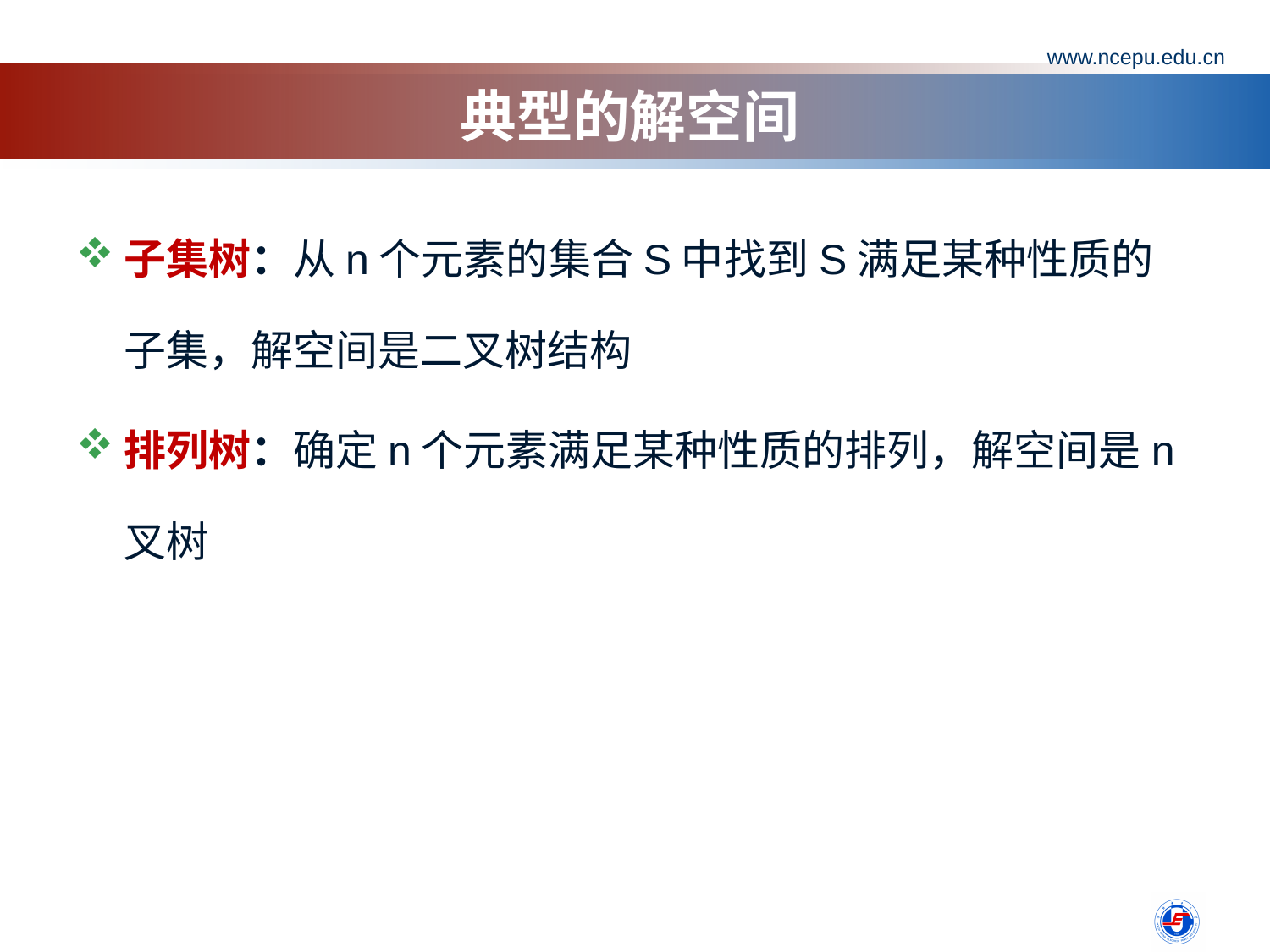

www.ncepu.edu.cn
# 典型的解空间
子集树：从n个元素的集合S中找到S满足某种性质的子集，解空间是二叉树结构
排列树：确定n个元素满足某种性质的排列，解空间是n叉树